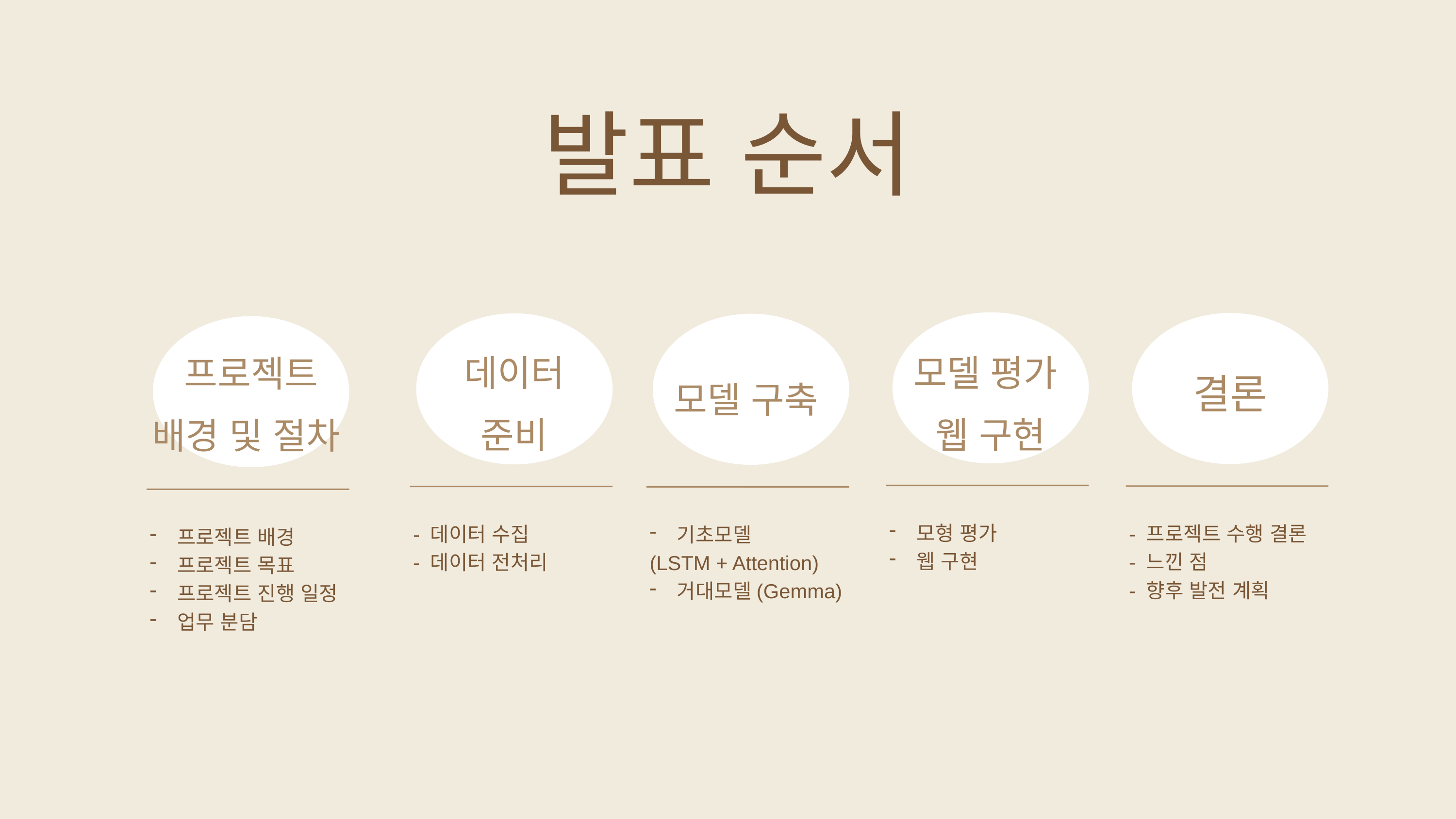

발표 순서

모델 평가
웹 구현

모형 평가
웹 구현

결론

- 프로젝트 수행 결론
- 느낀 점
- 향후 발전 계획

데이터
준비

- 데이터 수집
- 데이터 전처리

모델 구축

기초모델
(LSTM + Attention)
거대모델(Gemma)

프로젝트 배경 및 절차

프로젝트 배경
프로젝트 목표
프로젝트 진행 일정
업무 분담